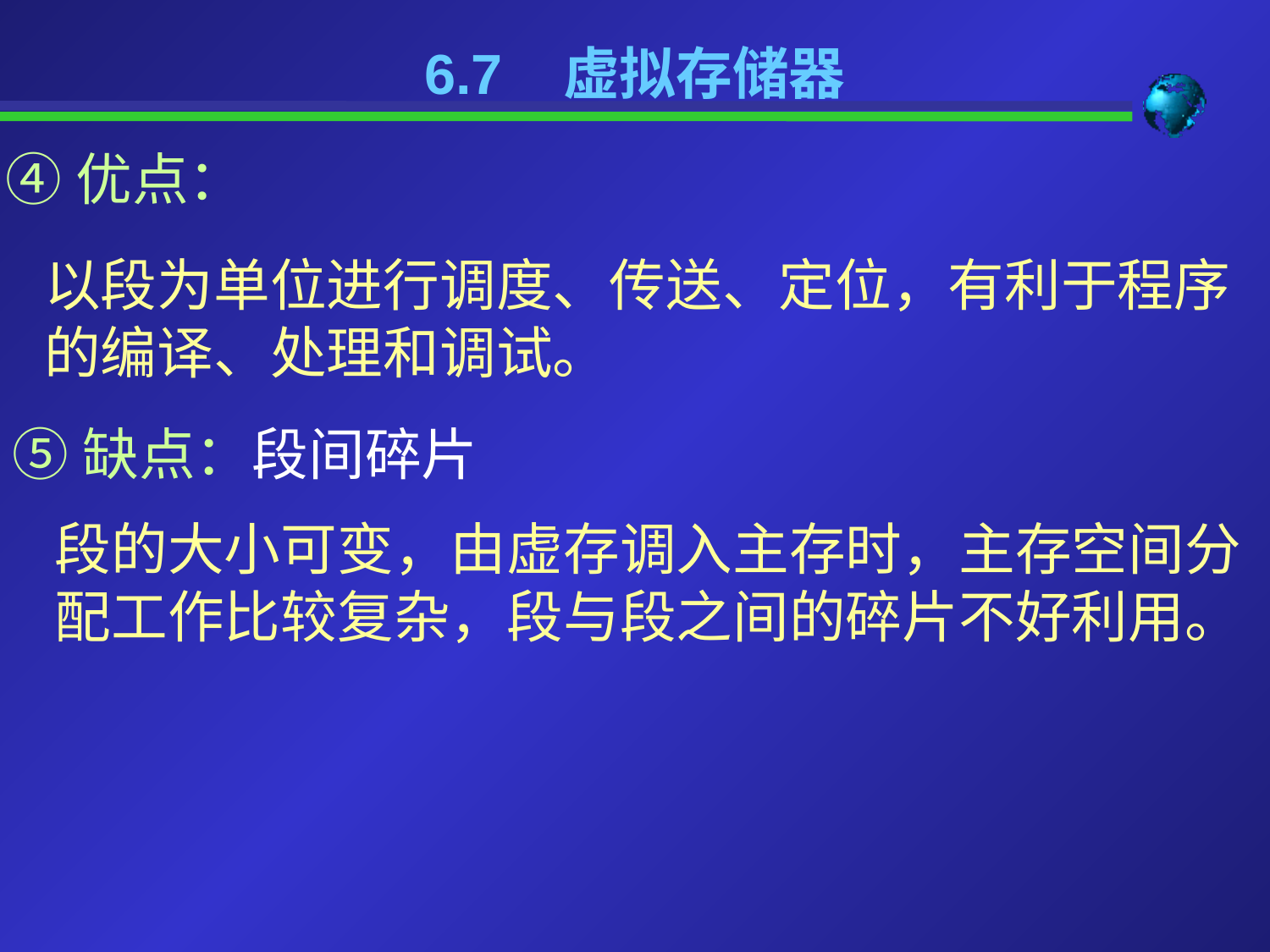

6.7   虚拟存储器
④优点：
以段为单位进行调度、传送、定位，有利于程序的编译、处理和调试。
⑤缺点：段间碎片
段的大小可变，由虚存调入主存时，主存空间分配工作比较复杂，段与段之间的碎片不好利用。
78